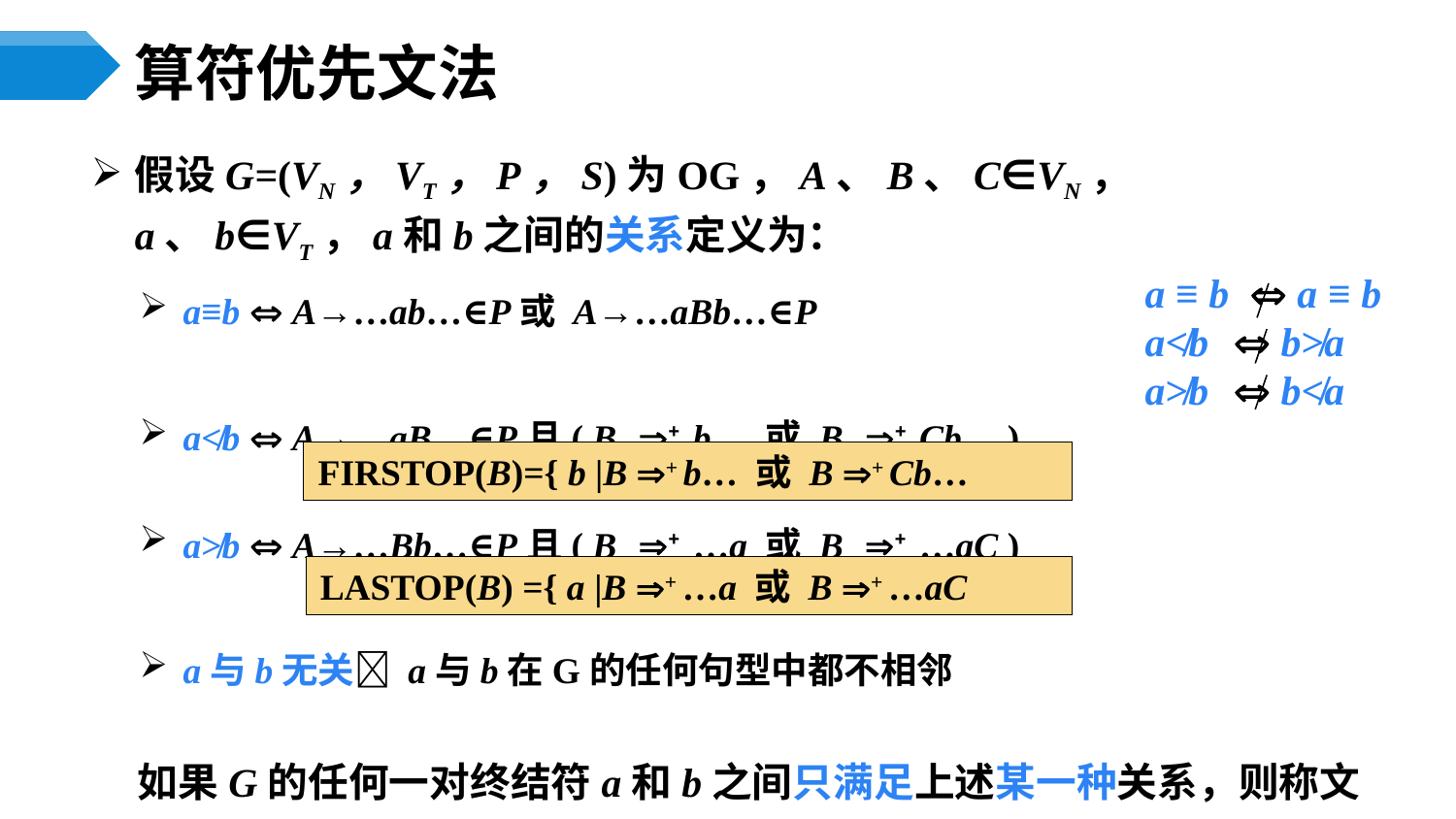

# 算符优先文法
假设G=(VN，VT，P，S)为OG，A、B、C∈VN， a、b∈VT，a和b之间的关系定义为：

a≡b ⇔ A→…ab…∈P或 A→…aBb…∈P

a≮b ⇔ A→…aB…∈P且( B ⇒+ b… 或 B ⇒+ Cb… )

a≯b ⇔ A→…Bb…∈P且( B ⇒+ …a 或 B ⇒+ …aC )

a与b无关⇔ a与b在G的任何句型中都不相邻

    如果G的任何一对终结符a和b之间只满足上述某一种关系，则称文法G为算符优先文法（Operator Precedence Grammar，OPG）

a ≡ b  ⇔ a ≡ b
a≮b ⇔ b≯a
a≯b ⇔ b≮a
FIRSTOP(B)={ b |B ⇒+ b… 或 B ⇒+ Cb…
LASTOP(B) ={ a |B ⇒+ …a 或 B ⇒+ …aC